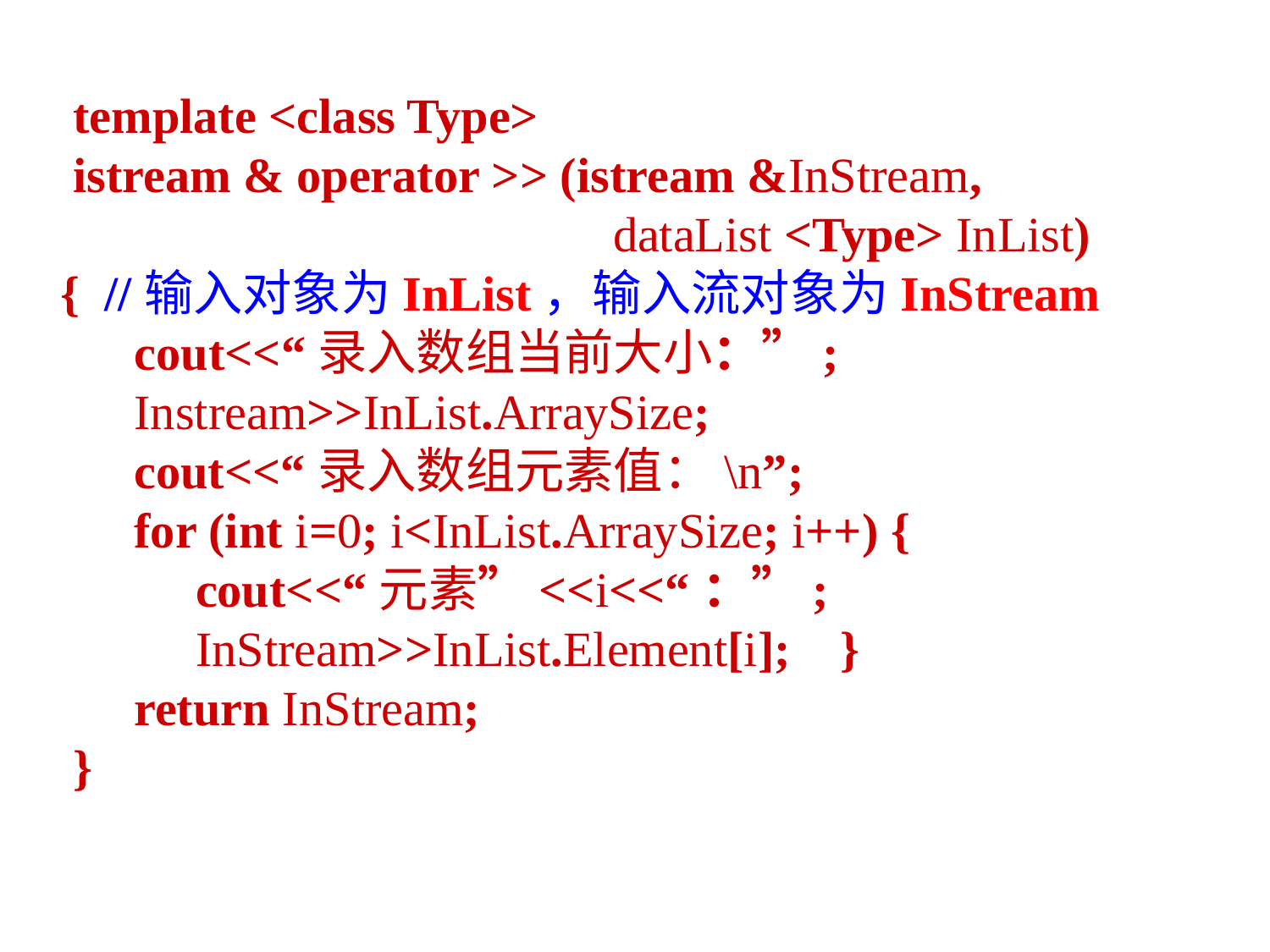

template <class Type>
 istream & operator >> (istream &InStream,
                                             dataList <Type> InList) {  //输入对象为InList，输入流对象为InStream
      cout<<“录入数组当前大小：”;
      Instream>>InList.ArraySize;
      cout<<“录入数组元素值：\n”;
      for (int i=0; i<InList.ArraySize; i++) {
           cout<<“元素”<<i<<“：”;
           InStream>>InList.Element[i];    }
      return InStream;
 }
49